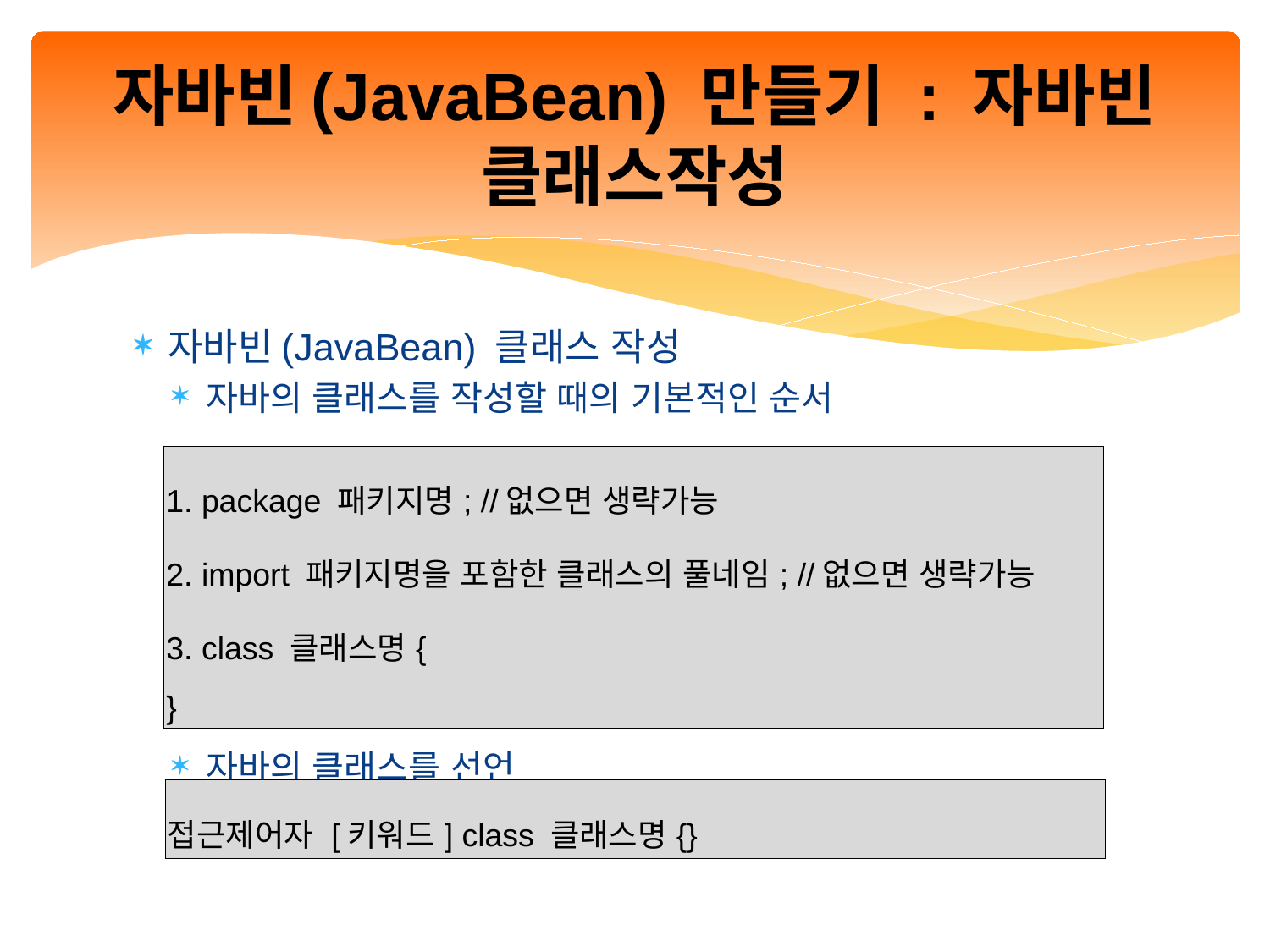

# 자바빈(JavaBean) 만들기 : 자바빈 클래스작성
자바빈(JavaBean) 클래스 작성
자바의 클래스를 작성할 때의 기본적인 순서

자바의 클래스를 선언
| 1. package 패키지명; //없으면 생략가능 2. import 패키지명을 포함한 클래스의 풀네임; //없으면 생략가능 3. class 클래스명{ } |
| --- |
| 접근제어자 [키워드] class 클래스명{} |
| --- |